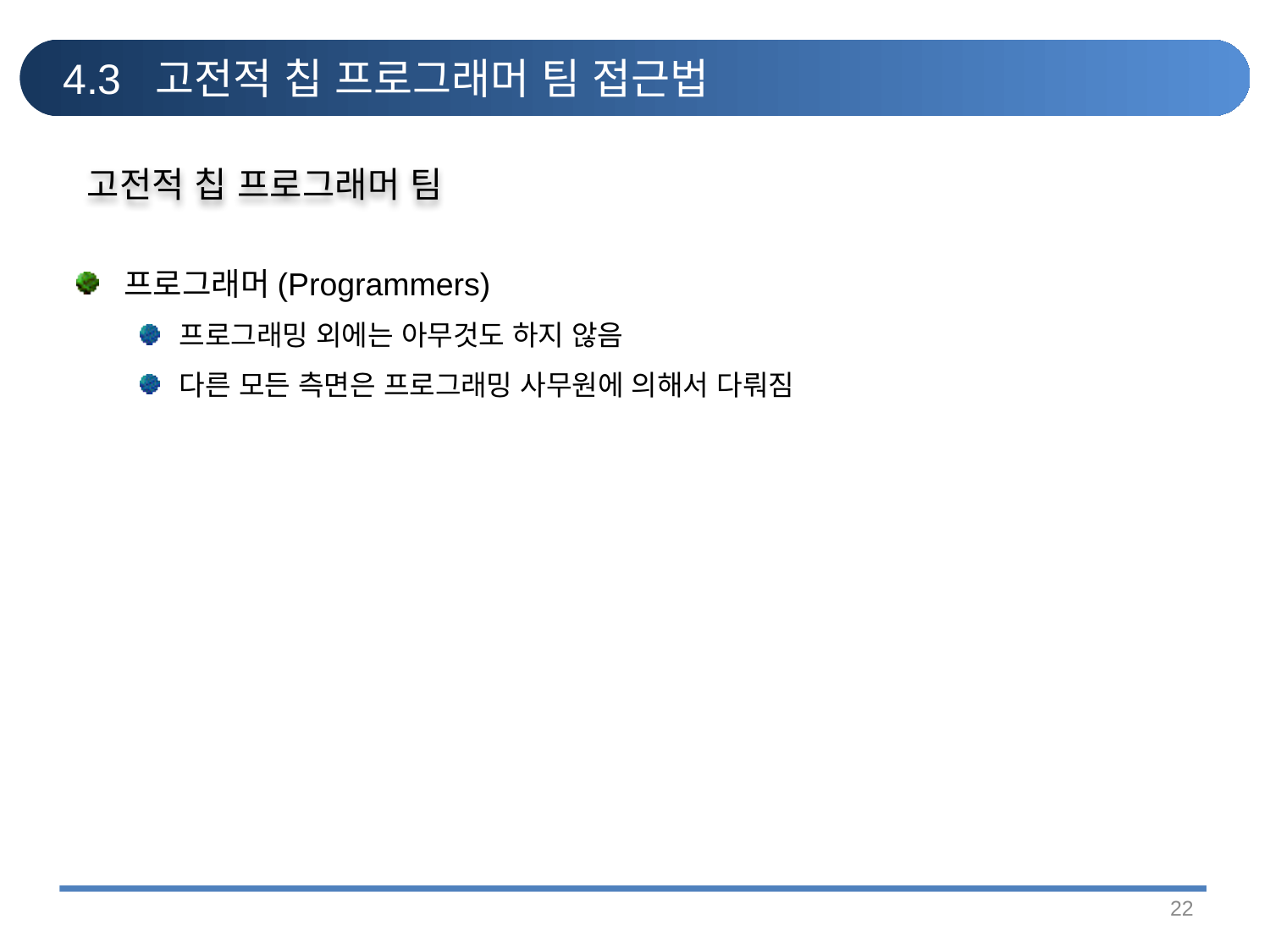

# 4.3  고전적 칩 프로그래머 팀 접근법
고전적 칩 프로그래머 팀
프로그래머(Programmers)
프로그래밍 외에는 아무것도 하지 않음
다른 모든 측면은 프로그래밍 사무원에 의해서 다뤄짐
22